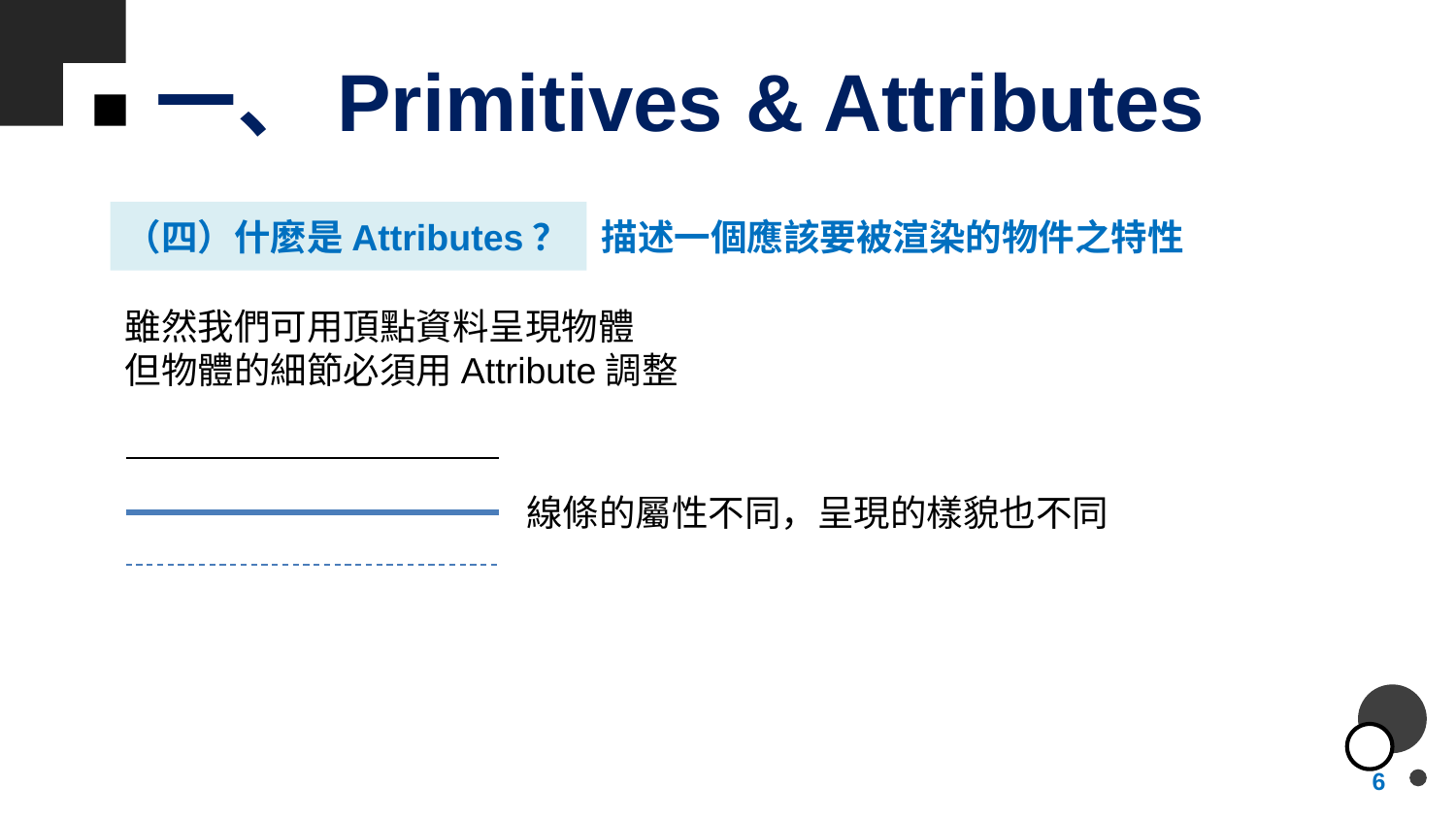

# 一、Primitives & Attributes
（四）什麼是Attributes？
描述一個應該要被渲染的物件之特性
雖然我們可用頂點資料呈現物體
但物體的細節必須用Attribute調整
線條的屬性不同，呈現的樣貌也不同

6